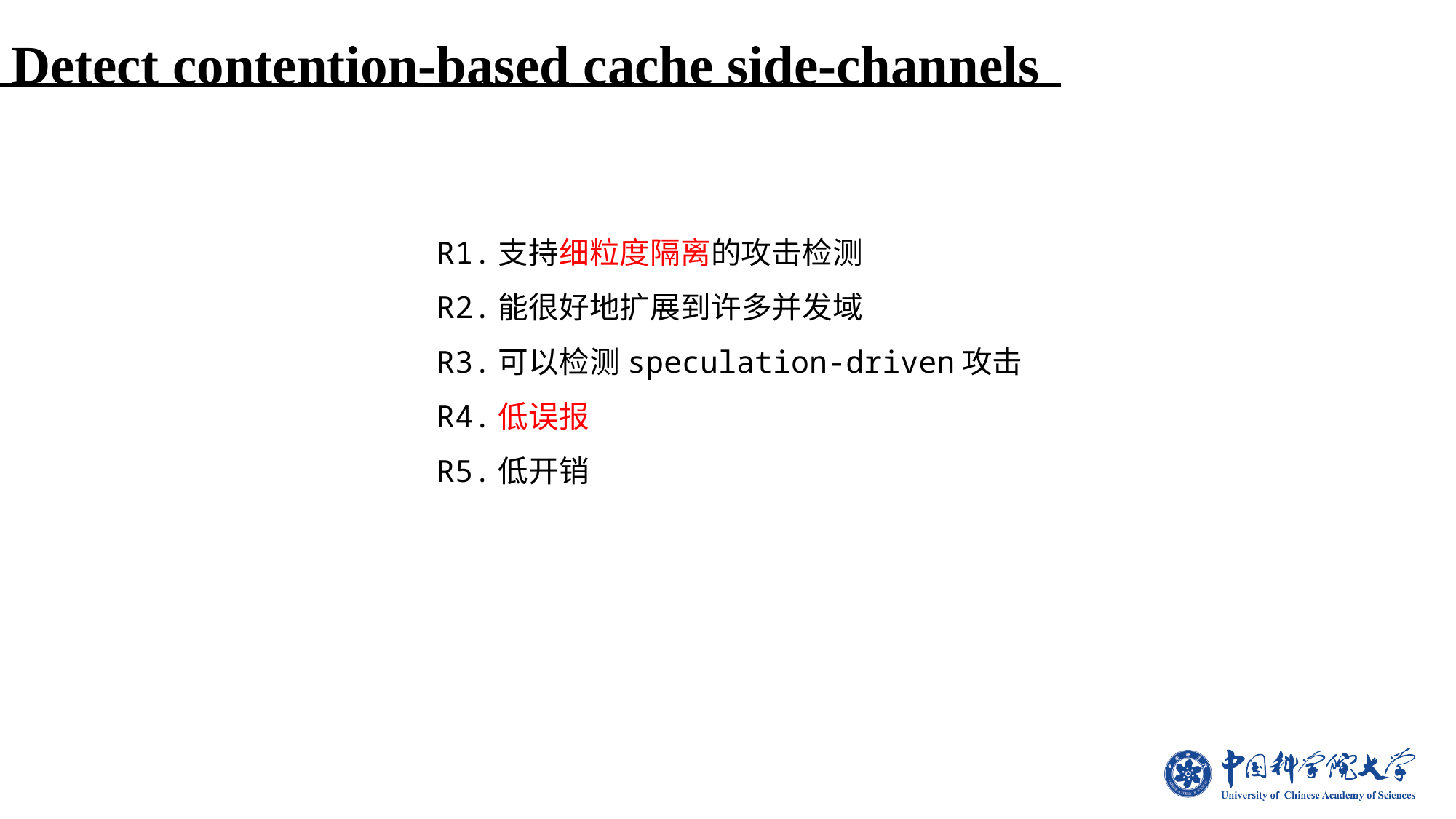

Detect contention-based cache side-channels

R1.支持细粒度隔离的攻击检测
R2.能很好地扩展到许多并发域
R3.可以检测speculation-driven攻击
R4.低误报
R5.低开销